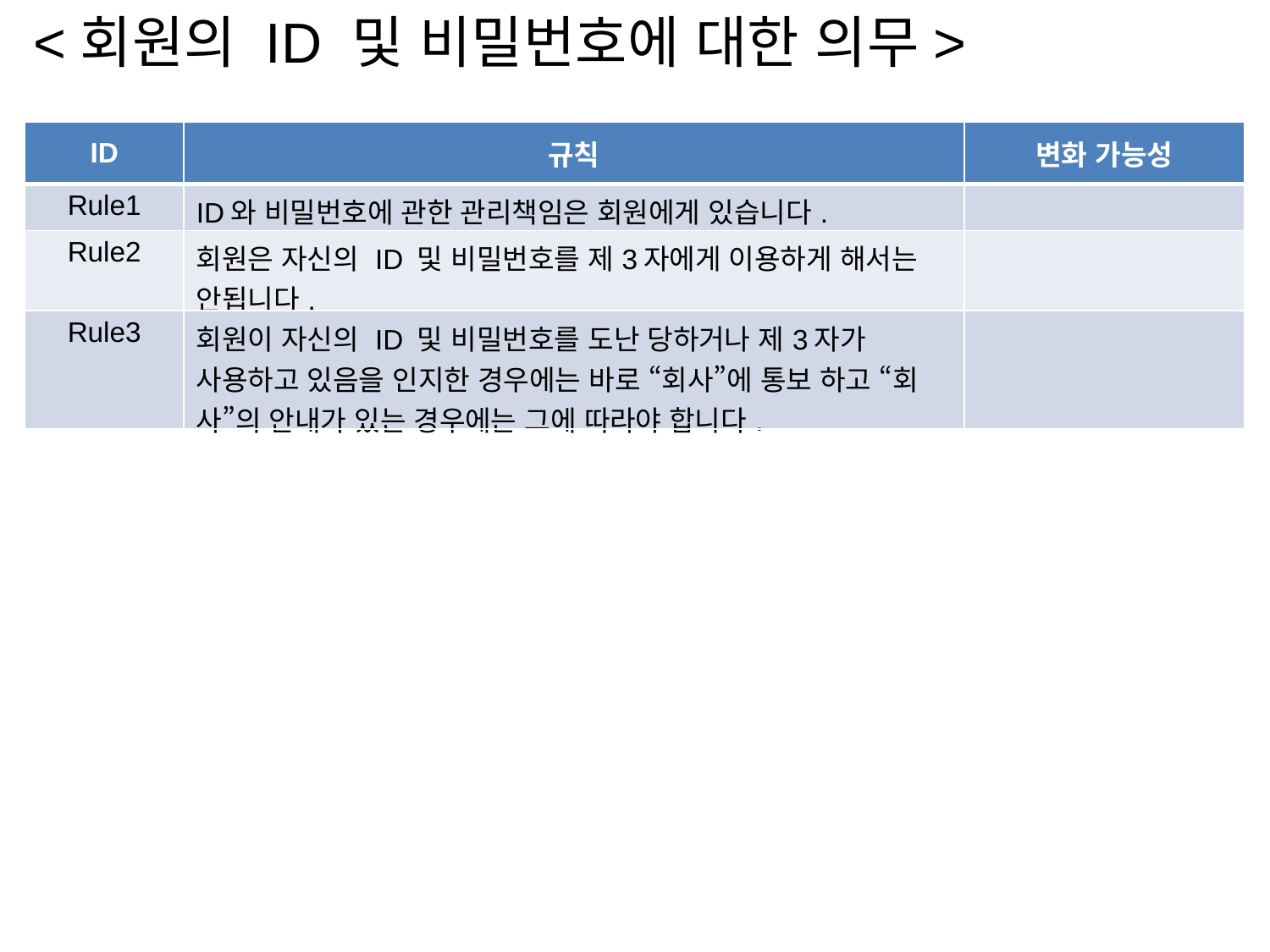

<회원의 ID 및 비밀번호에 대한 의무>
| ID | 규칙 | 변화 가능성 |
| --- | --- | --- |
| Rule1 | ID와 비밀번호에 관한 관리책임은 회원에게 있습니다. |  |
| Rule2 | 회원은 자신의 ID 및 비밀번호를 제3자에게 이용하게 해서는 안됩니다. |  |
| Rule3 | 회원이 자신의 ID 및 비밀번호를 도난 당하거나 제3자가 사용하고 있음을 인지한 경우에는 바로 “회사”에 통보 하고 “회사”의 안내가 있는 경우에는 그에 따라야 합니다. |  |